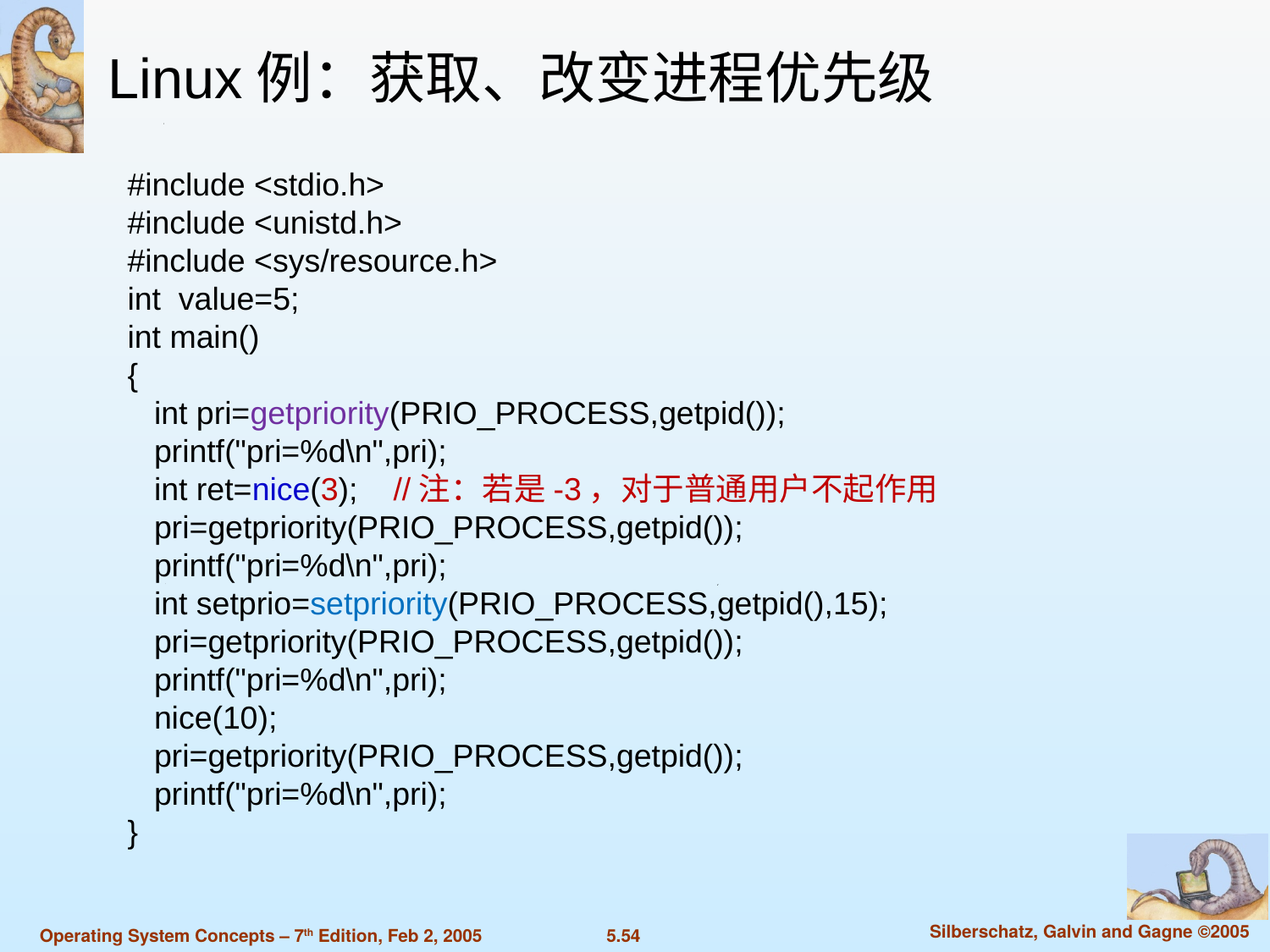

Linux例：获取、改变进程优先级
#include <stdio.h>
#include <unistd.h>
#include <sys/resource.h>
int  value=5;
int main()
{
   int pri=getpriority(PRIO_PROCESS,getpid());
   printf("pri=%d\n",pri);
   int ret=nice(3);    //注：若是-3，对于普通用户不起作用
   pri=getpriority(PRIO_PROCESS,getpid());
   printf("pri=%d\n",pri);
   int setprio=setpriority(PRIO_PROCESS,getpid(),15);
   pri=getpriority(PRIO_PROCESS,getpid());
   printf("pri=%d\n",pri);
   nice(10);
   pri=getpriority(PRIO_PROCESS,getpid());
   printf("pri=%d\n",pri);
}